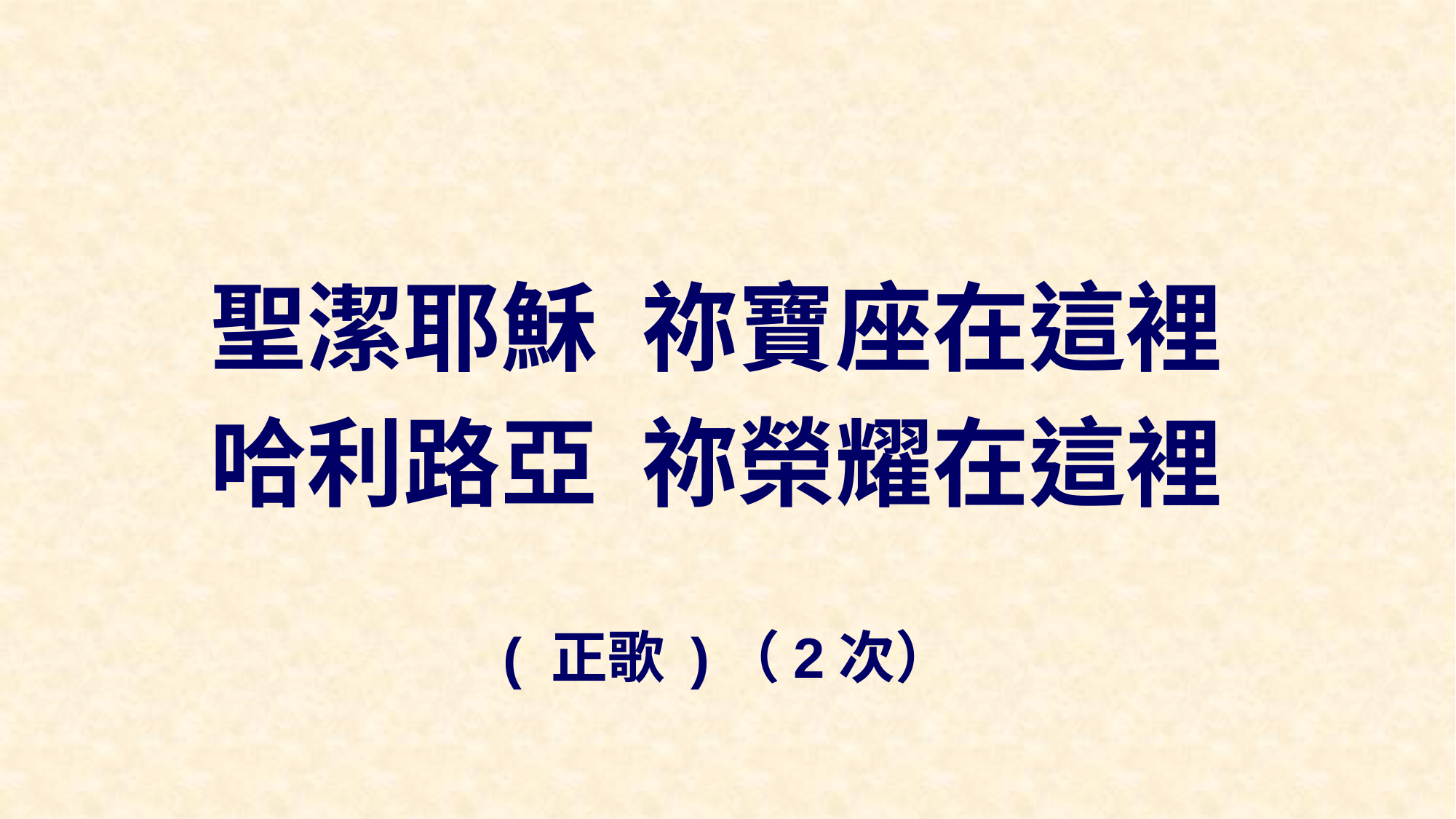

聖潔耶穌  祢寶座在這裡
哈利路亞  祢榮耀在這裡
( 正歌 )（2次）